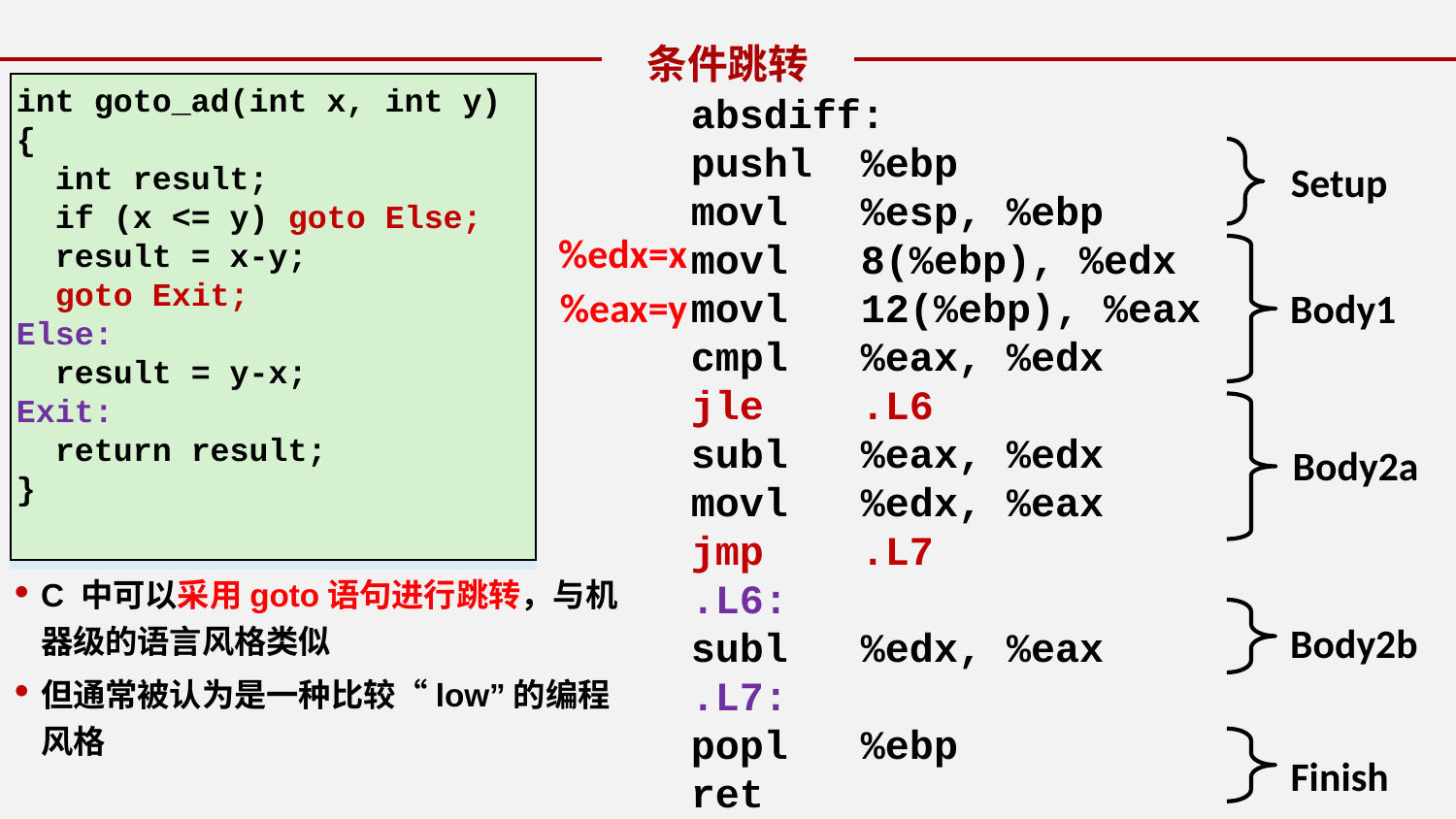

条件跳转
int goto_ad(int x, int y)
{
  int result;
  if (x <= y) goto Else;
  result = x-y;
  goto Exit;
Else:
  result = y-x;
Exit:
  return result;
}
absdiff:
pushl  %ebp
movl   %esp, %ebp
movl   8(%ebp), %edx
movl   12(%ebp), %eax
cmpl   %eax, %edx
jle    .L6
subl   %eax, %edx
movl   %edx, %eax
jmp    .L7
.L6:
subl   %edx, %eax
.L7:
popl   %ebp
ret

Setup
%edx=x

%eax=y
Body1

Body2a
C 中可以采用goto语句进行跳转，与机器级的语言风格类似
但通常被认为是一种比较“low”的编程风格

Body2b

Finish